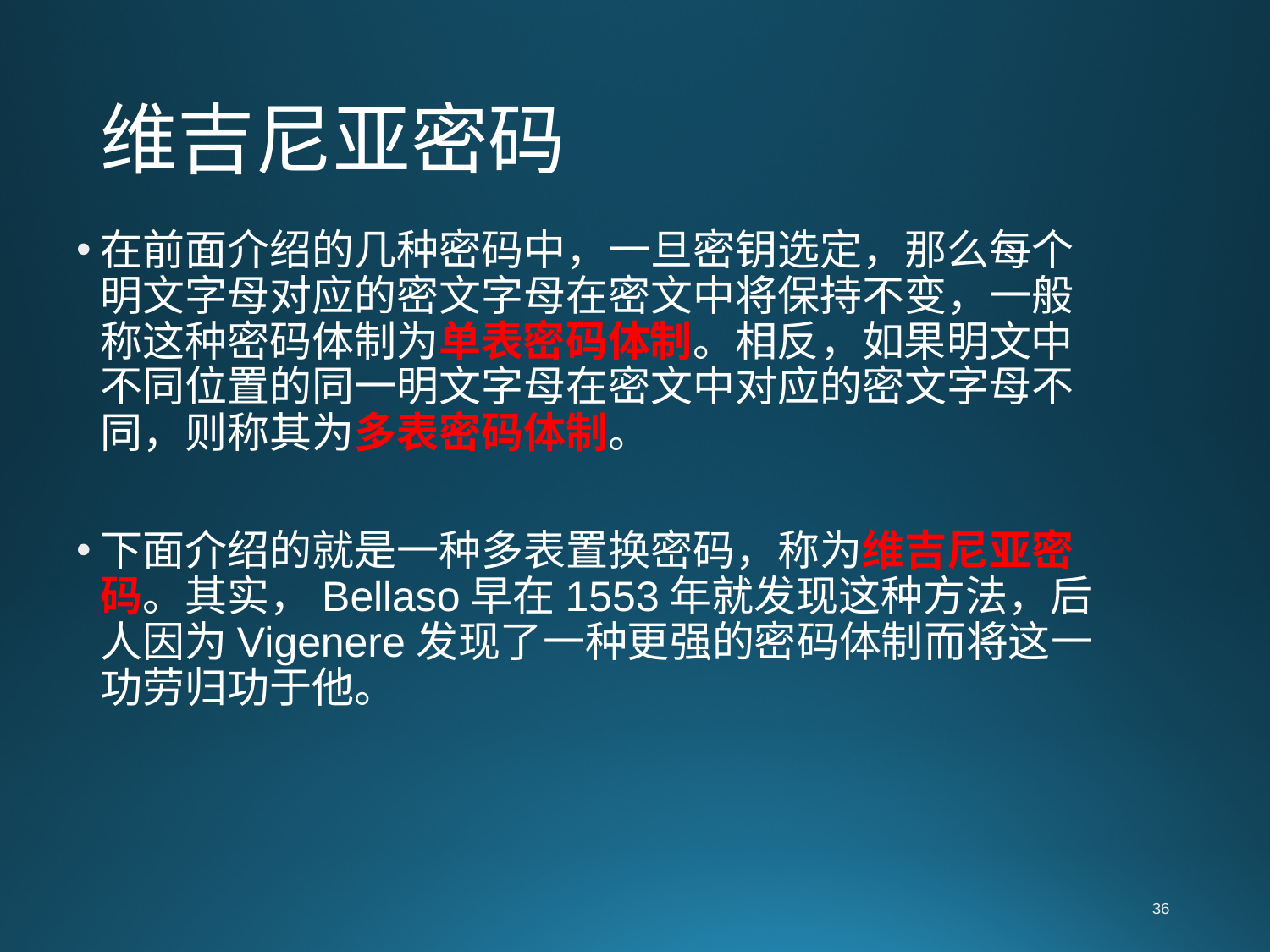

# 维吉尼亚密码
在前面介绍的几种密码中，一旦密钥选定，那么每个明文字母对应的密文字母在密文中将保持不变，一般称这种密码体制为单表密码体制。相反，如果明文中不同位置的同一明文字母在密文中对应的密文字母不同，则称其为多表密码体制。

下面介绍的就是一种多表置换密码，称为维吉尼亚密码。其实，Bellaso早在1553年就发现这种方法，后人因为Vigenere发现了一种更强的密码体制而将这一功劳归功于他。
36